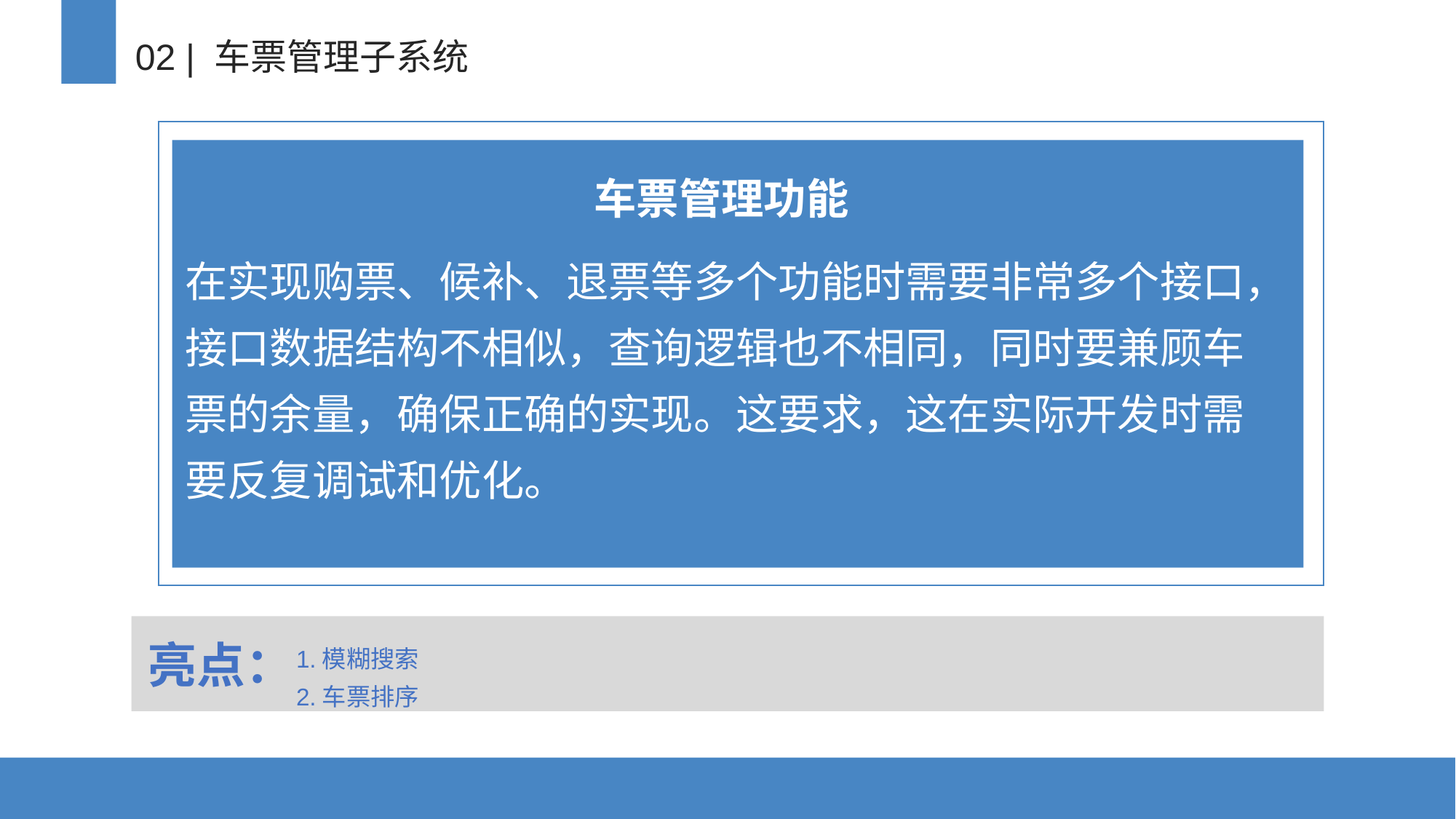

02 | 车票管理子系统

车票管理功能
在实现购票、候补、退票等多个功能时需要非常多个接口，接口数据结构不相似，查询逻辑也不相同，同时要兼顾车票的余量，确保正确的实现。这要求，这在实际开发时需要反复调试和优化。

亮点：
1.模糊搜索
2.车票排序